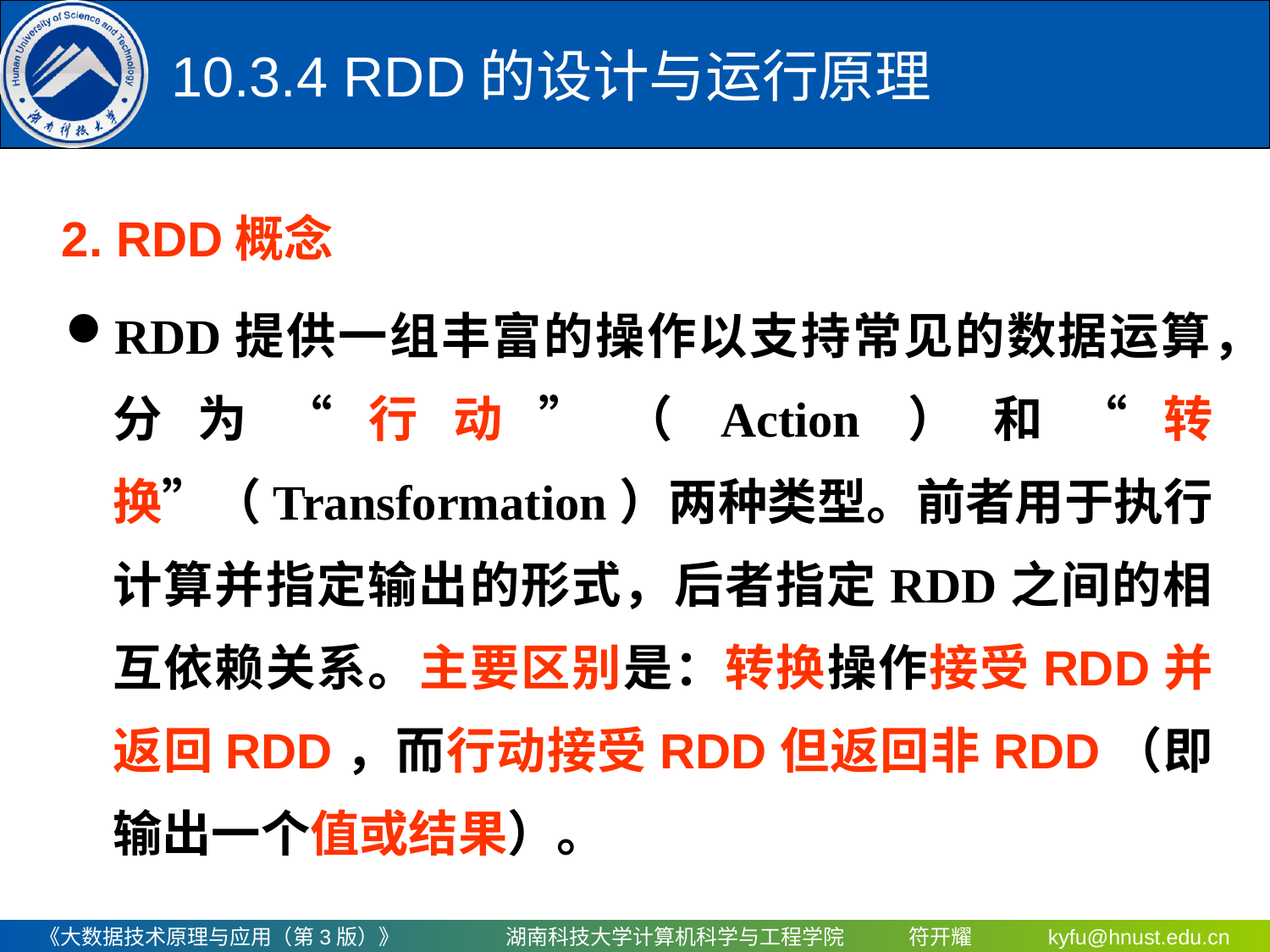

# 10.3.4 RDD的设计与运行原理
2. RDD概念
RDD提供一组丰富的操作以支持常见的数据运算，分为“行动”（Action）和“转换”（Transformation）两种类型。前者用于执行计算并指定输出的形式，后者指定RDD之间的相互依赖关系。主要区别是：转换操作接受RDD并返回RDD，而行动接受RDD但返回非RDD（即输出一个值或结果）。